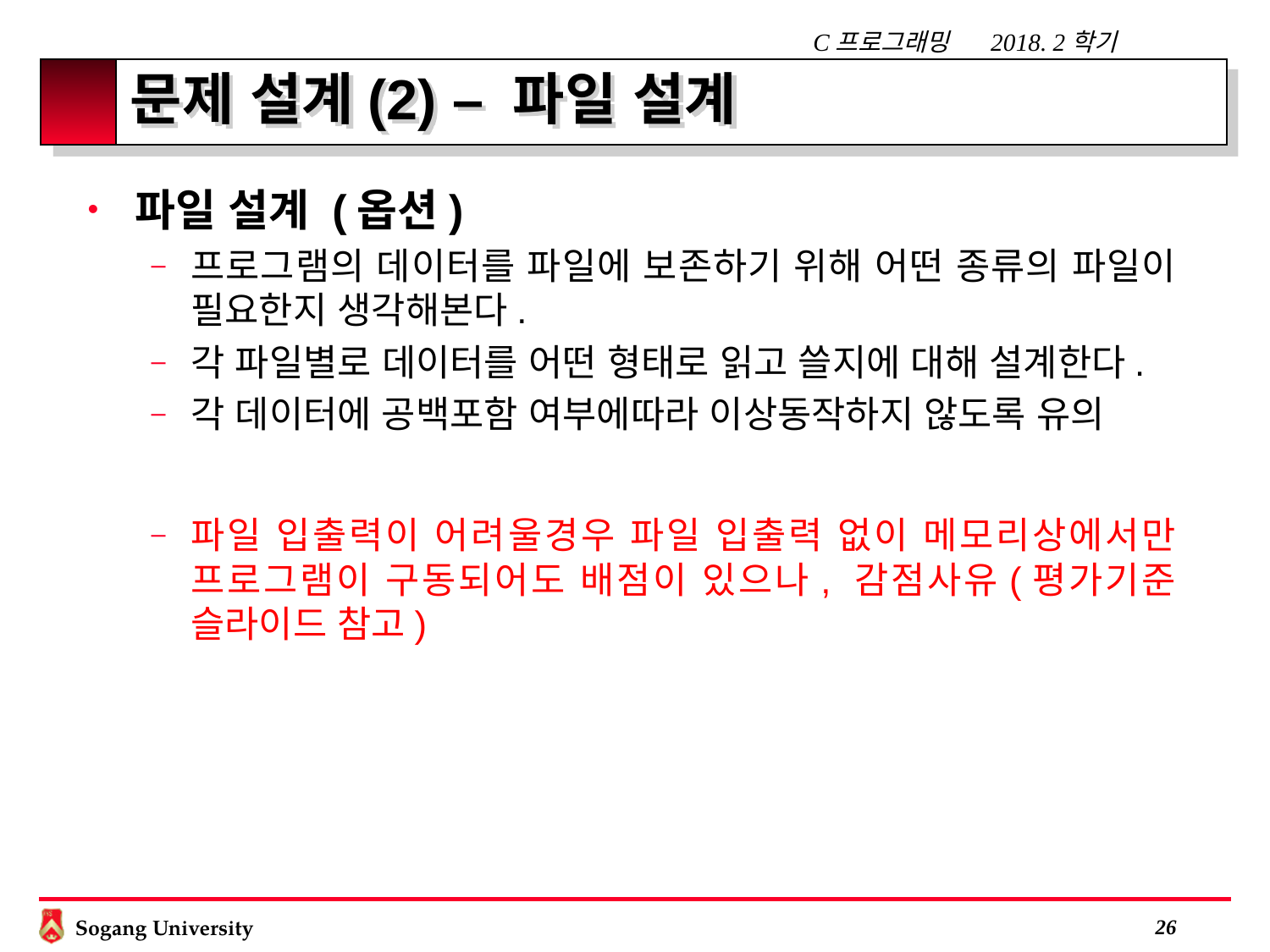

# 문제 설계(2) – 파일 설계
파일 설계 (옵션)
프로그램의 데이터를 파일에 보존하기 위해 어떤 종류의 파일이 필요한지 생각해본다.
각 파일별로 데이터를 어떤 형태로 읽고 쓸지에 대해 설계한다.
각 데이터에 공백포함 여부에따라 이상동작하지 않도록 유의

파일 입출력이 어려울경우 파일 입출력 없이 메모리상에서만 프로그램이 구동되어도 배점이 있으나, 감점사유(평가기준 슬라이드 참고)

 26